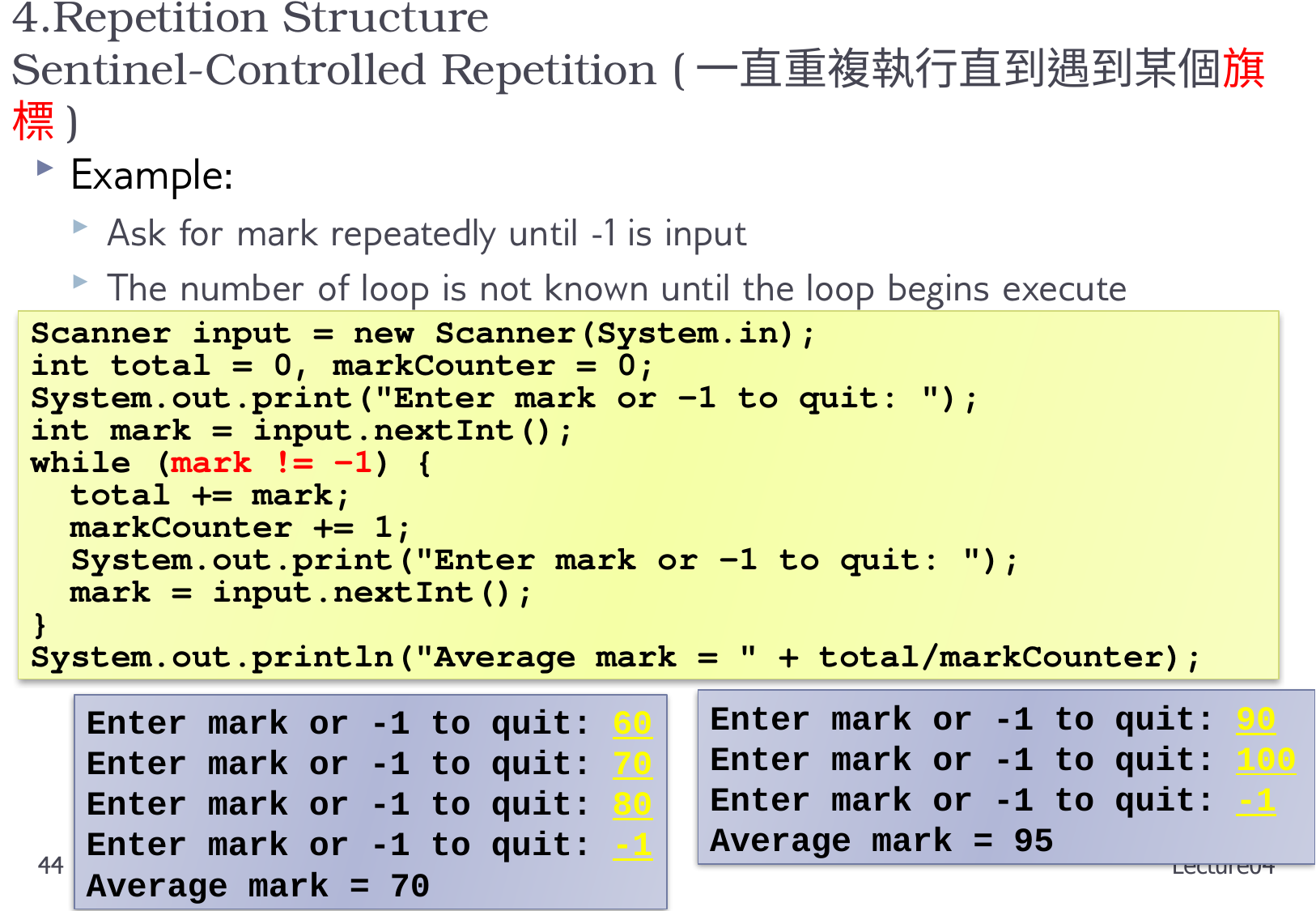

# 4.Repetition Structure Sentinel-Controlled Repetition (一直重複執行直到遇到某個旗標)
Example:
Ask for mark repeatedly until -1 is input
The number of loop is not known until the loop begins execute

Scanner input = new Scanner(System.in);
int total = 0, markCounter = 0;
System.out.print("Enter mark or -1 to quit: ");
int mark = input.nextInt();
while (mark != -1) {
  total += mark;
  markCounter += 1;
  System.out.print("Enter mark or -1 to quit: ");
  mark = input.nextInt();
}
System.out.println("Average mark = " + total/markCounter);
Enter mark or -1 to quit: 90
Enter mark or -1 to quit: 100
Enter mark or -1 to quit: -1
Average mark = 95
Enter mark or -1 to quit: 60
Enter mark or -1 to quit: 70
Enter mark or -1 to quit: 80
Enter mark or -1 to quit: -1
Average mark = 70
44
Lecture04